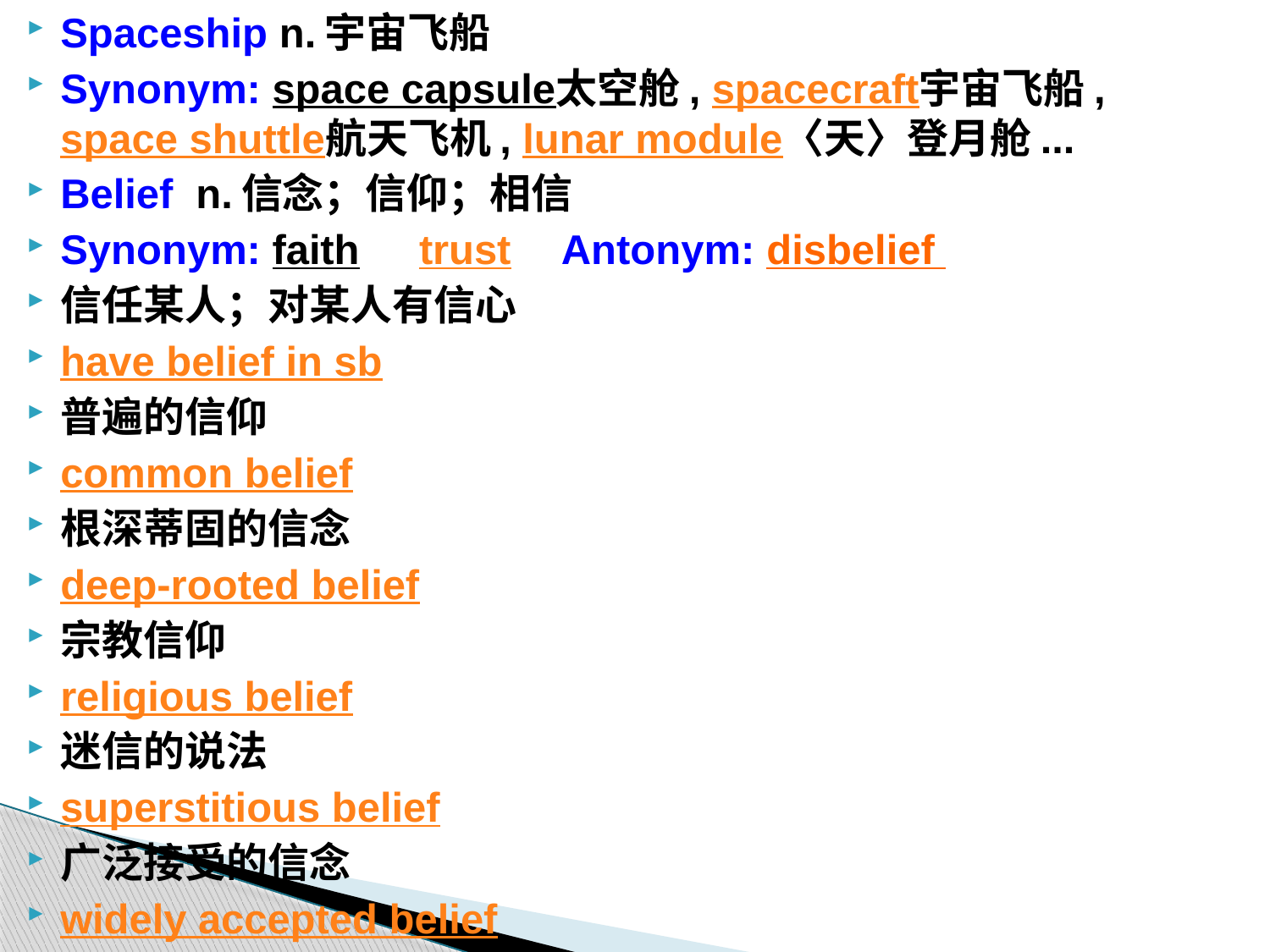

Spaceship n.宇宙飞船
Synonym: space capsule太空舱, spacecraft宇宙飞船, space shuttle航天飞机, lunar module〈天〉登月舱...
Belief  n.信念；信仰；相信
Synonym: faith　 trust　Antonym: disbelief
信任某人；对某人有信心
have belief in sb
普遍的信仰
common belief
根深蒂固的信念
deep-rooted belief
宗教信仰
religious belief
迷信的说法
superstitious belief
广泛接受的信念
widely accepted belief